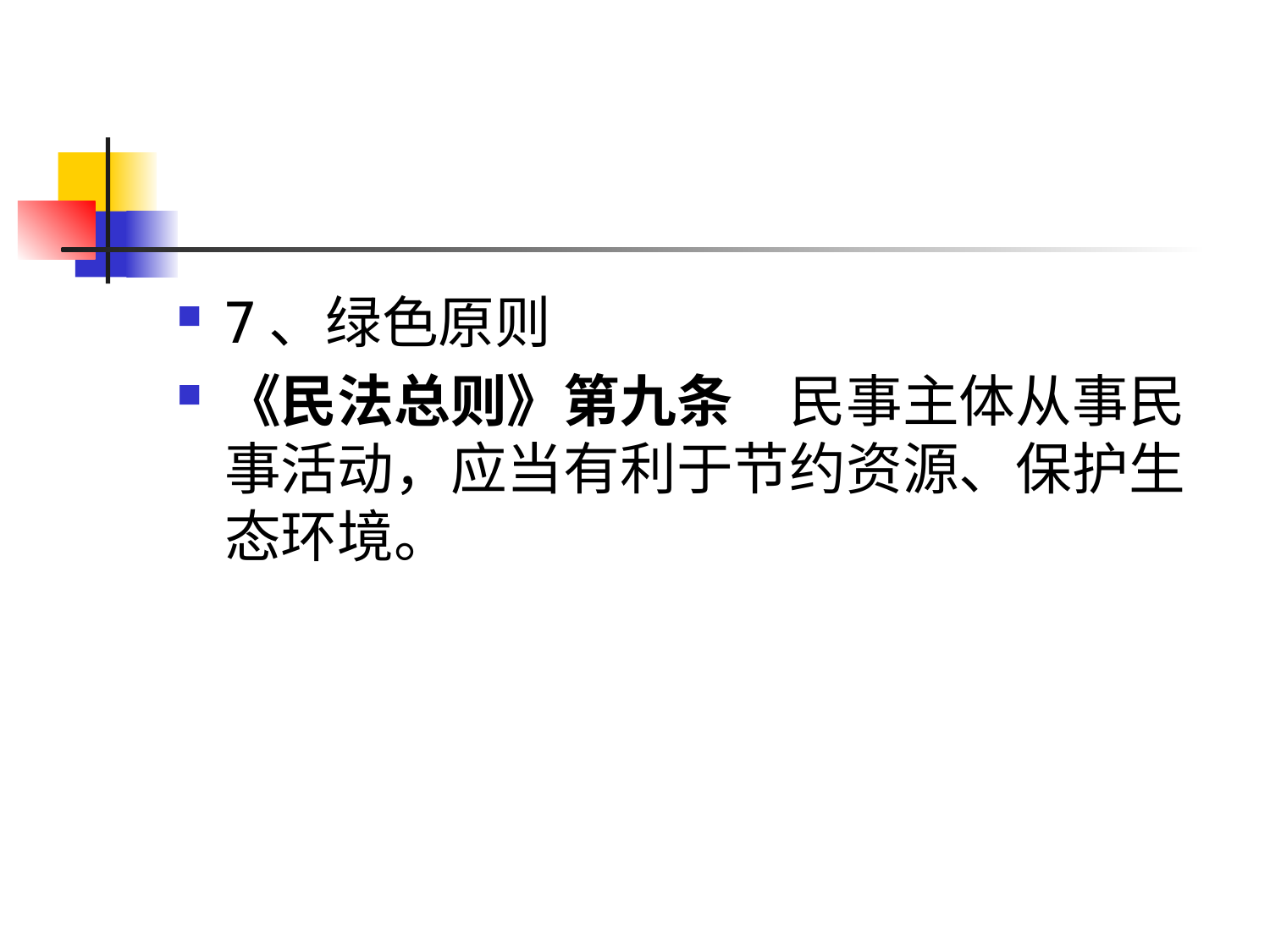

#
7、绿色原则
《民法总则》第九条　民事主体从事民事活动，应当有利于节约资源、保护生态环境。